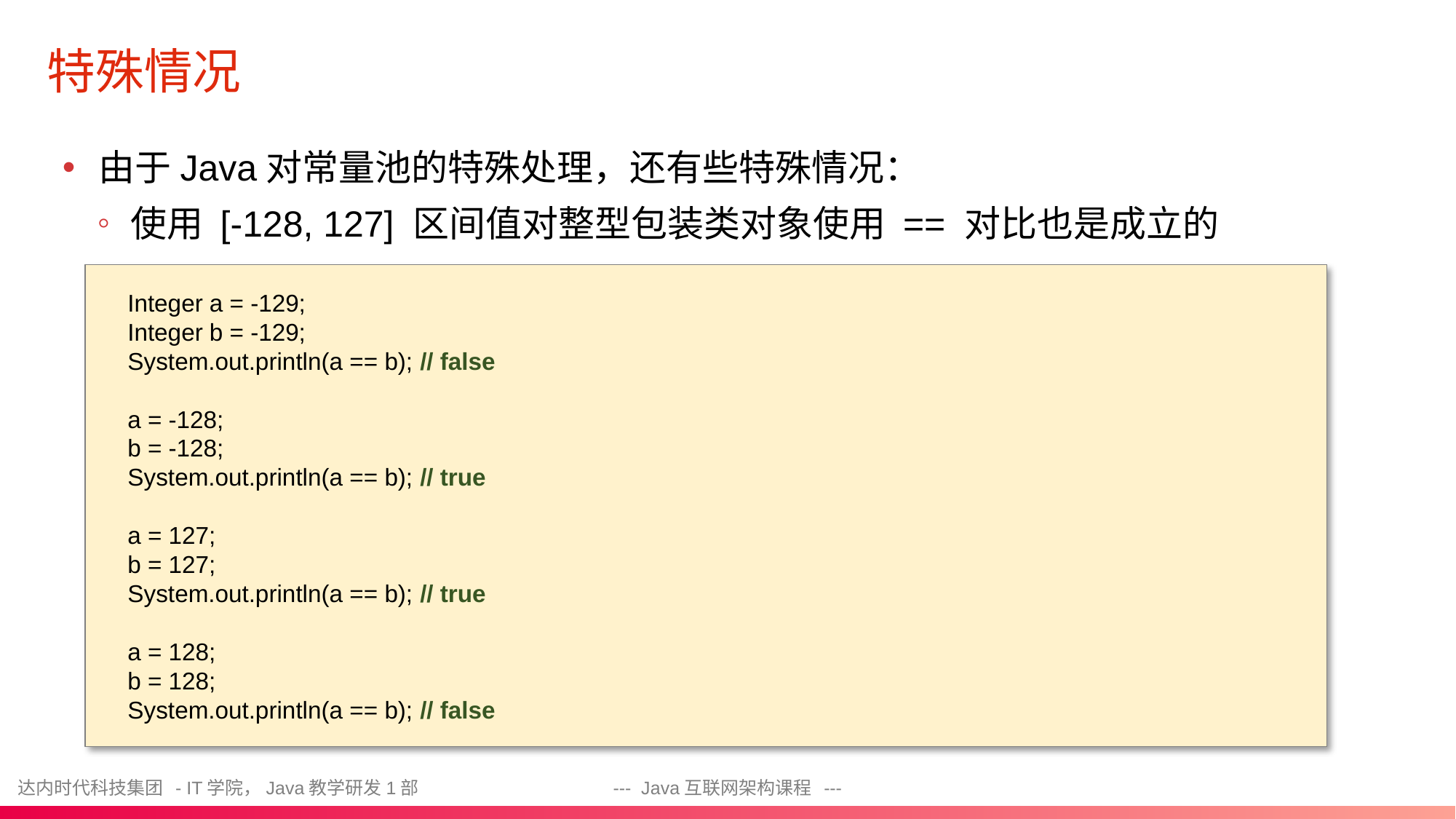

# 特殊情况
由于Java对常量池的特殊处理，还有些特殊情况：
使用 [-128, 127] 区间值对整型包装类对象使用 == 对比也是成立的

Integer a = -129;
Integer b = -129;
System.out.println(a == b); // false

a = -128;
b = -128;
System.out.println(a == b); // true

a = 127;
b = 127;
System.out.println(a == b); // true

a = 128;
b = 128;
System.out.println(a == b); // false